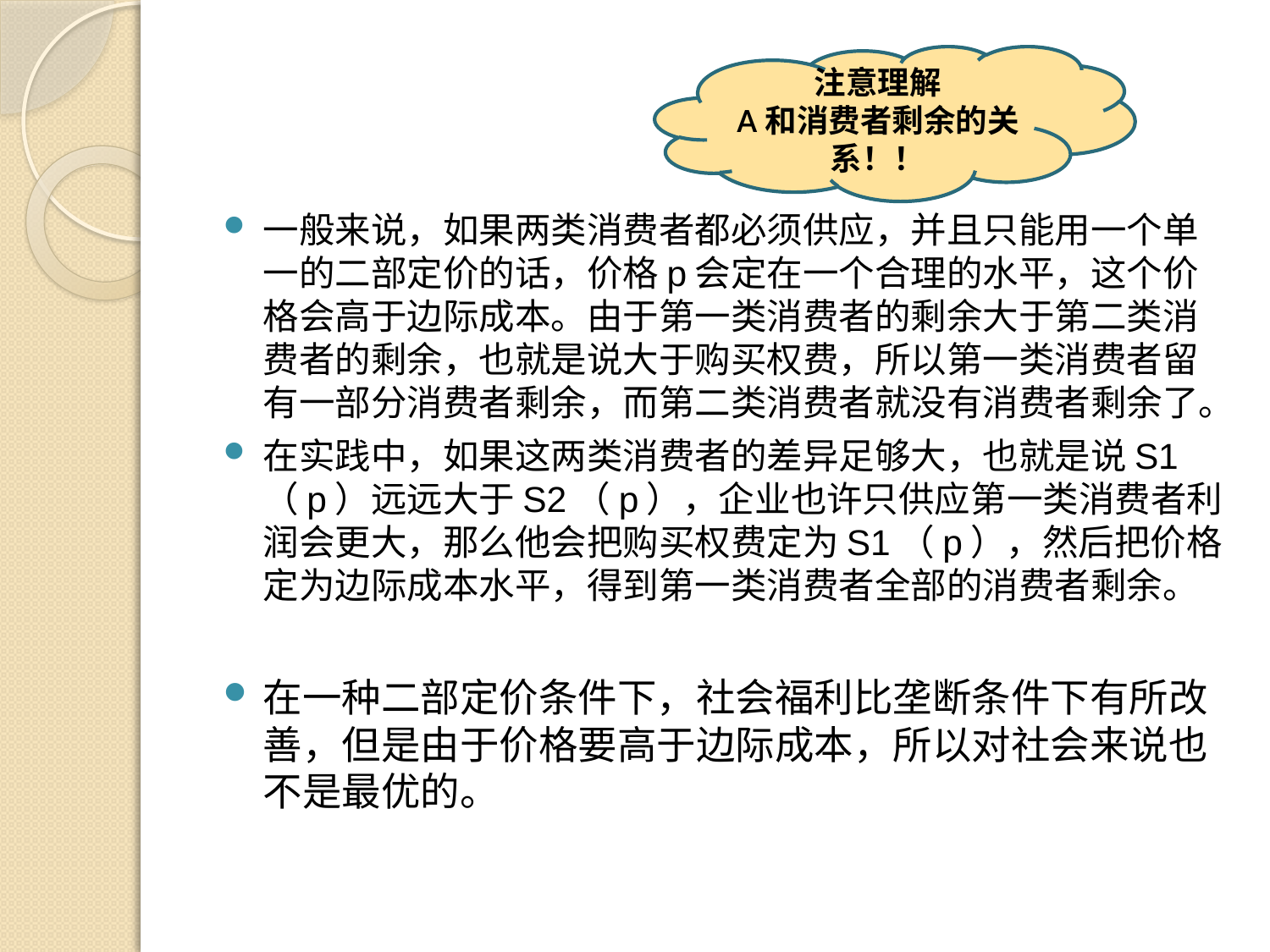

注意理解
A和消费者剩余的关系！！
一般来说，如果两类消费者都必须供应，并且只能用一个单一的二部定价的话，价格p会定在一个合理的水平，这个价格会高于边际成本。由于第一类消费者的剩余大于第二类消费者的剩余，也就是说大于购买权费，所以第一类消费者留有一部分消费者剩余，而第二类消费者就没有消费者剩余了。
在实践中，如果这两类消费者的差异足够大，也就是说S1（p）远远大于S2（p），企业也许只供应第一类消费者利润会更大，那么他会把购买权费定为S1（p），然后把价格定为边际成本水平，得到第一类消费者全部的消费者剩余。

在一种二部定价条件下，社会福利比垄断条件下有所改善，但是由于价格要高于边际成本，所以对社会来说也不是最优的。